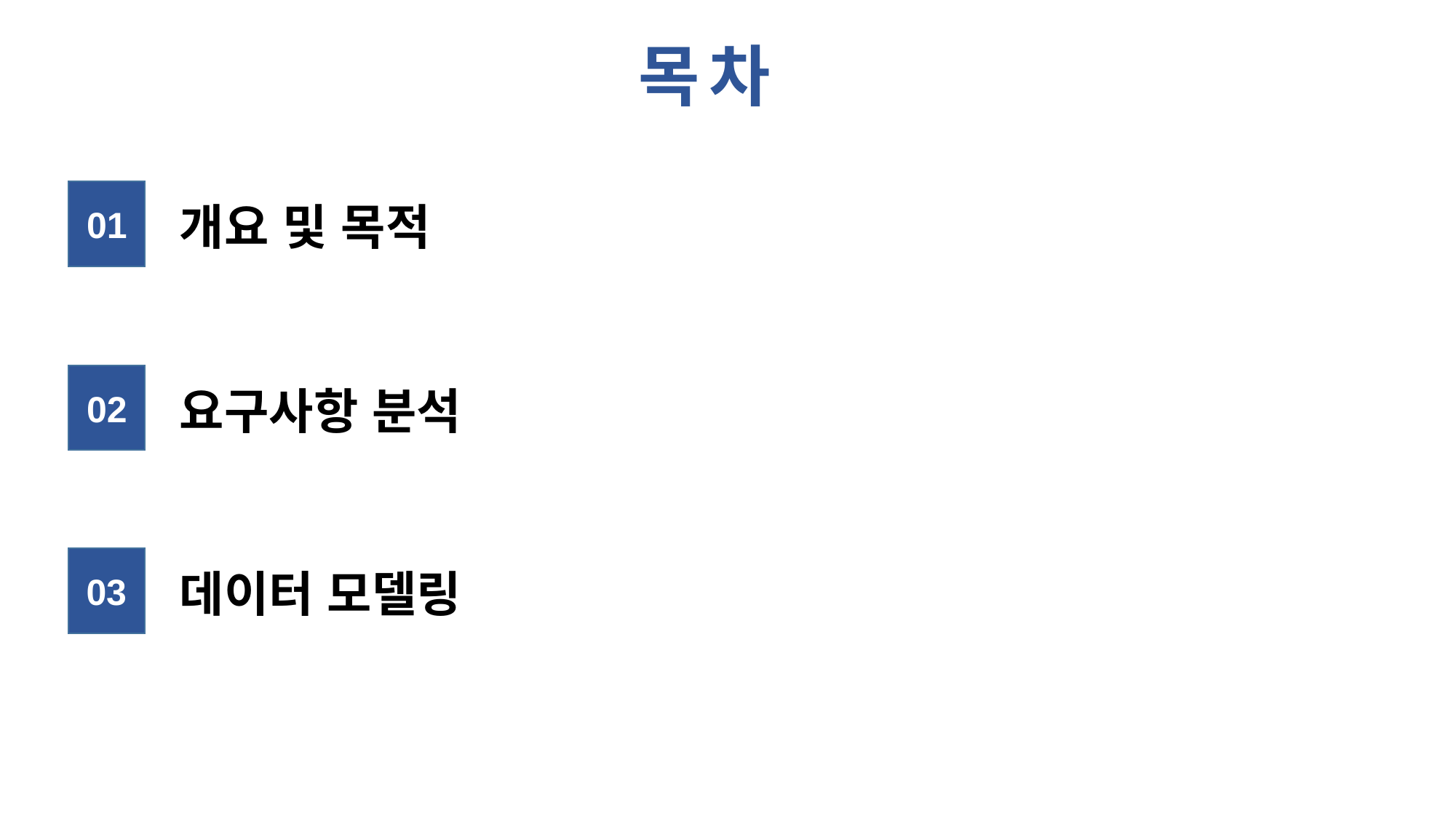

목 차
01
개요 및 목적
02
요구사항 분석
03
데이터 모델링